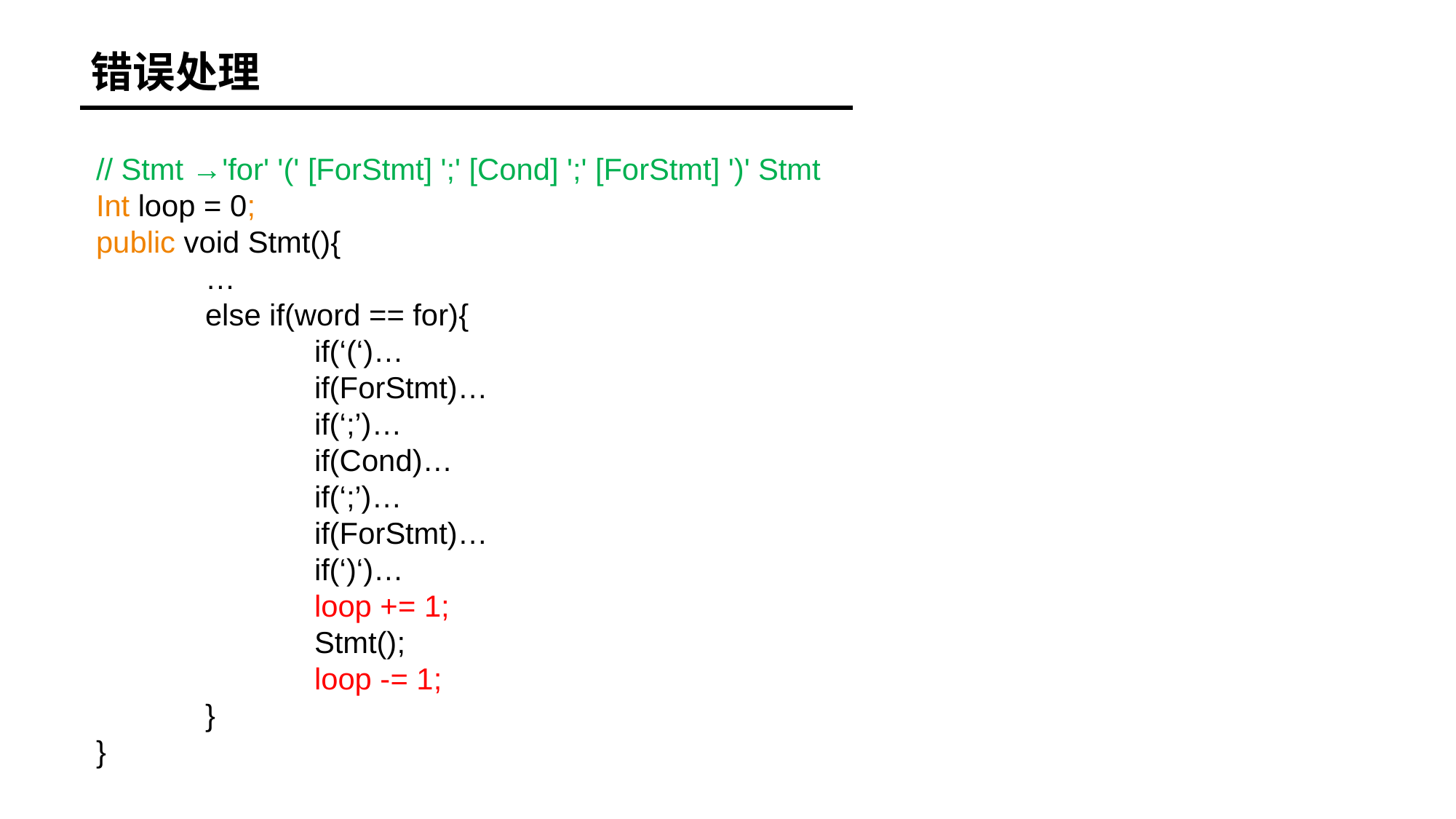

错误处理
// Stmt →'for' '(' [ForStmt] ';' [Cond] ';' [ForStmt] ')' Stmt
Int loop = 0;
public void Stmt(){
	…
	else if(word == for){
		if(‘(‘)…
		if(ForStmt)…
		if(‘;’)…
		if(Cond)…
		if(‘;’)…
		if(ForStmt)…
		if(‘)‘)…
		loop += 1;
		Stmt();
		loop -= 1;
	}
}